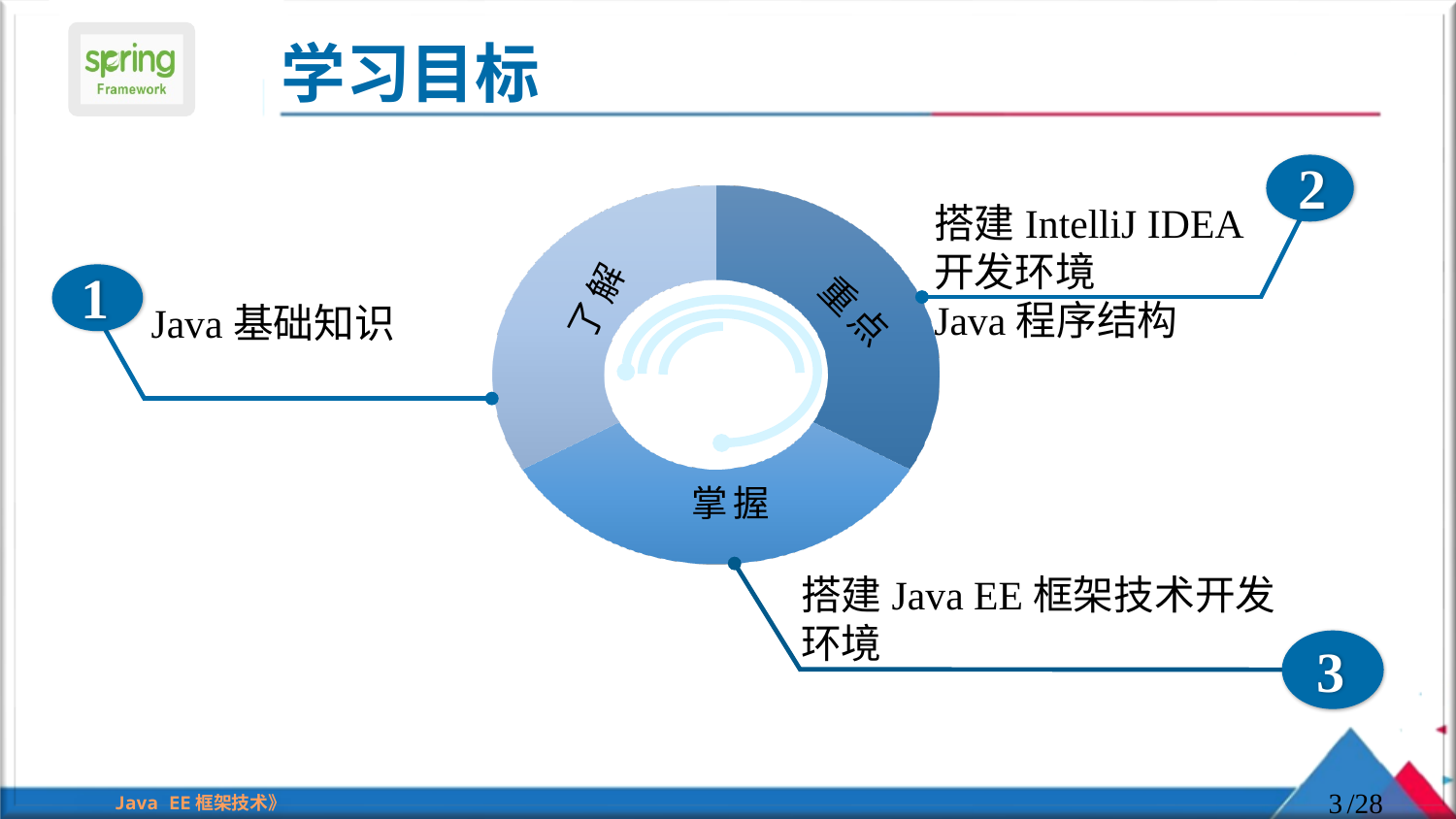

搭建IntelliJ IDEA开发环境
Java程序结构
Java基础知识
搭建Java EE框架技术开发环境
3
/28